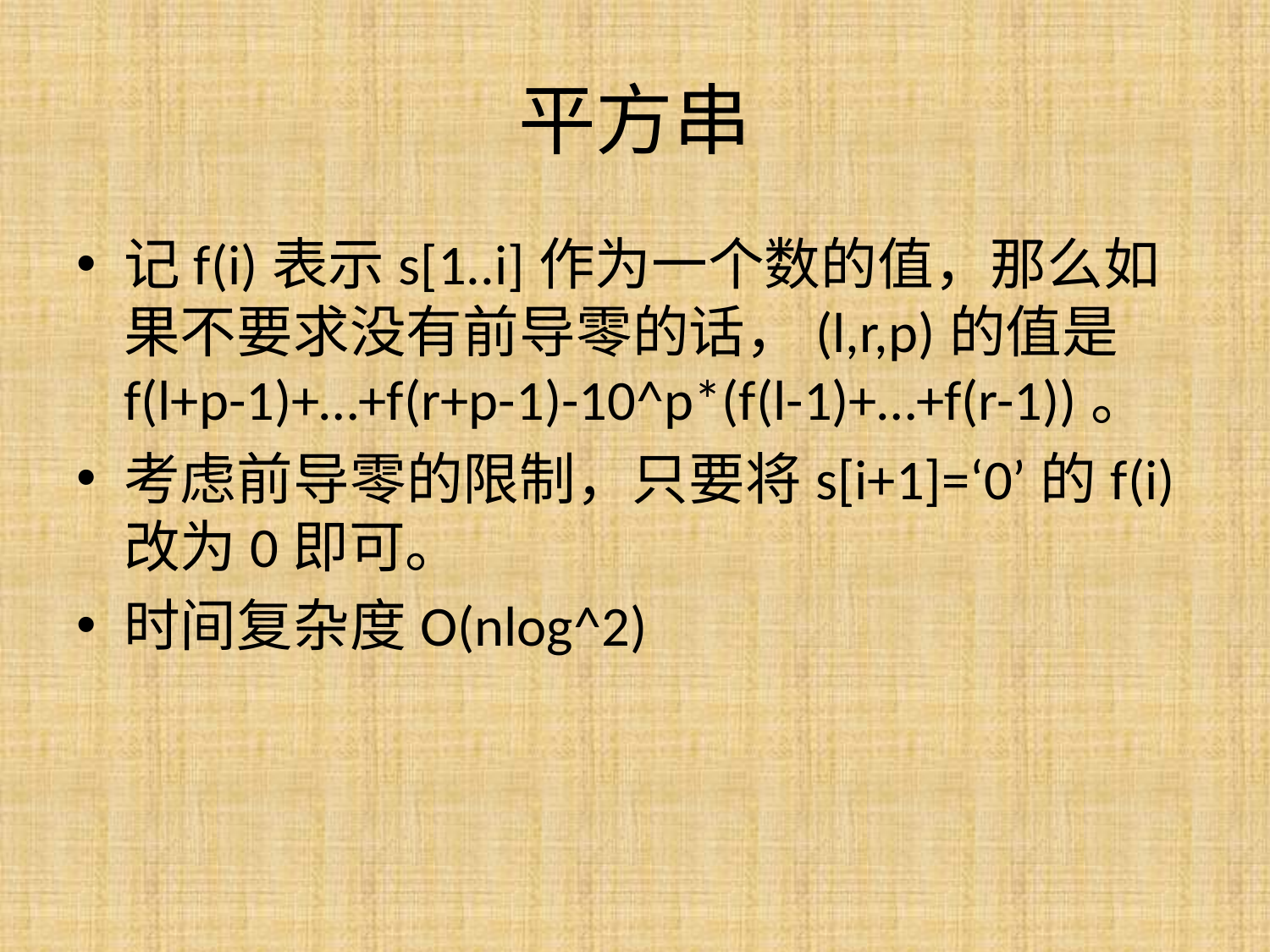

# 平方串
记f(i)表示s[1..i]作为一个数的值，那么如果不要求没有前导零的话，(l,r,p)的值是f(l+p-1)+…+f(r+p-1)-10^p*(f(l-1)+…+f(r-1))。
考虑前导零的限制，只要将s[i+1]=‘0’的f(i)改为0即可。
时间复杂度O(nlog^2)